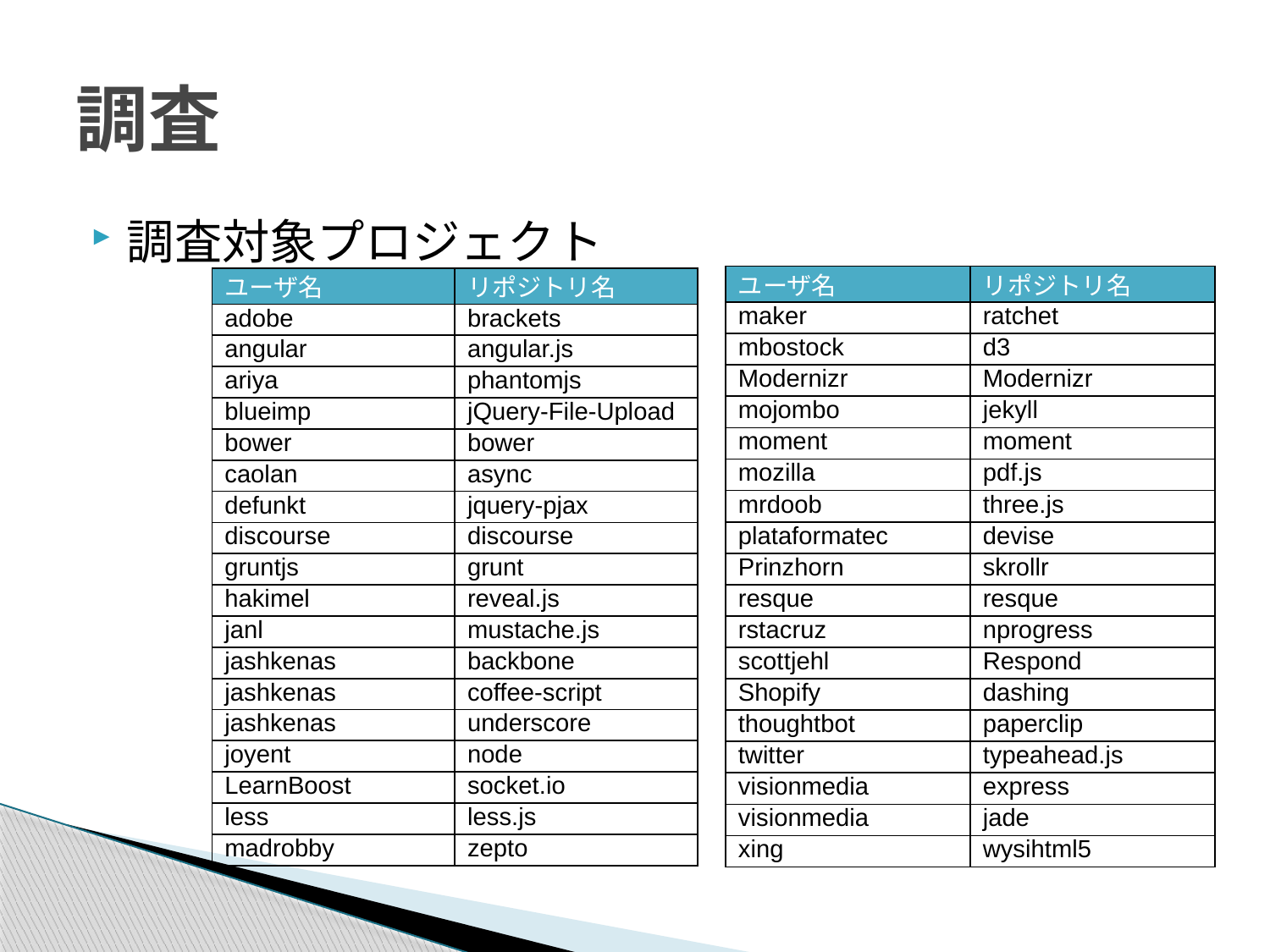

# 調査
調査対象プロジェクト
| ユーザ名 | リポジトリ名 |
| --- | --- |
| maker | ratchet |
| mbostock | d3 |
| Modernizr | Modernizr |
| mojombo | jekyll |
| moment | moment |
| mozilla | pdf.js |
| mrdoob | three.js |
| plataformatec | devise |
| Prinzhorn | skrollr |
| resque | resque |
| rstacruz | nprogress |
| scottjehl | Respond |
| Shopify | dashing |
| thoughtbot | paperclip |
| twitter | typeahead.js |
| visionmedia | express |
| visionmedia | jade |
| xing | wysihtml5 |
| ユーザ名 | リポジトリ名 |
| --- | --- |
| adobe | brackets |
| angular | angular.js |
| ariya | phantomjs |
| blueimp | jQuery-File-Upload |
| bower | bower |
| caolan | async |
| defunkt | jquery-pjax |
| discourse | discourse |
| gruntjs | grunt |
| hakimel | reveal.js |
| janl | mustache.js |
| jashkenas | backbone |
| jashkenas | coffee-script |
| jashkenas | underscore |
| joyent | node |
| LearnBoost | socket.io |
| less | less.js |
| madrobby | zepto |